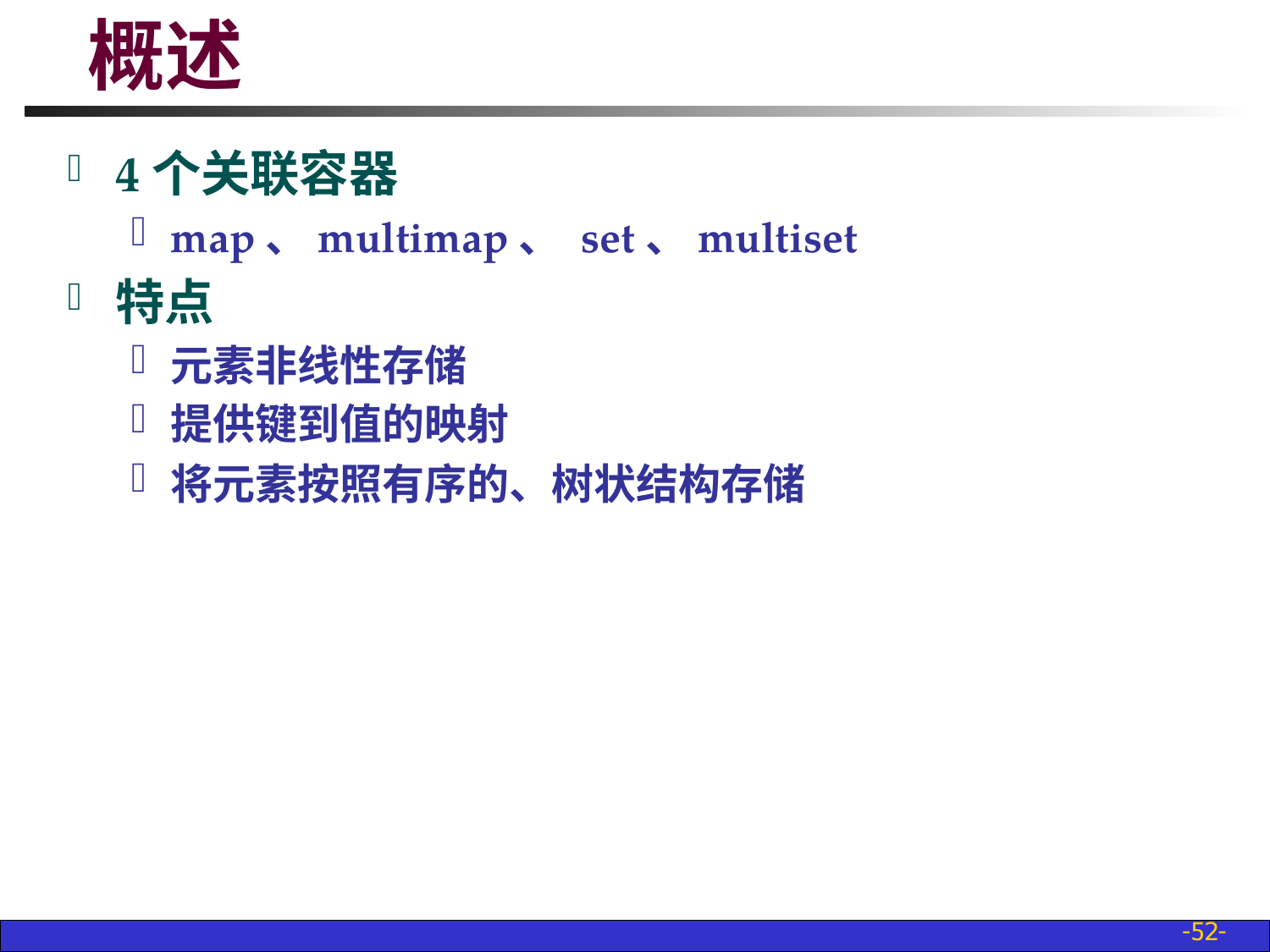

# 概述
4个关联容器
map、multimap、 set、multiset
特点
元素非线性存储
提供键到值的映射
将元素按照有序的、树状结构存储
-52-